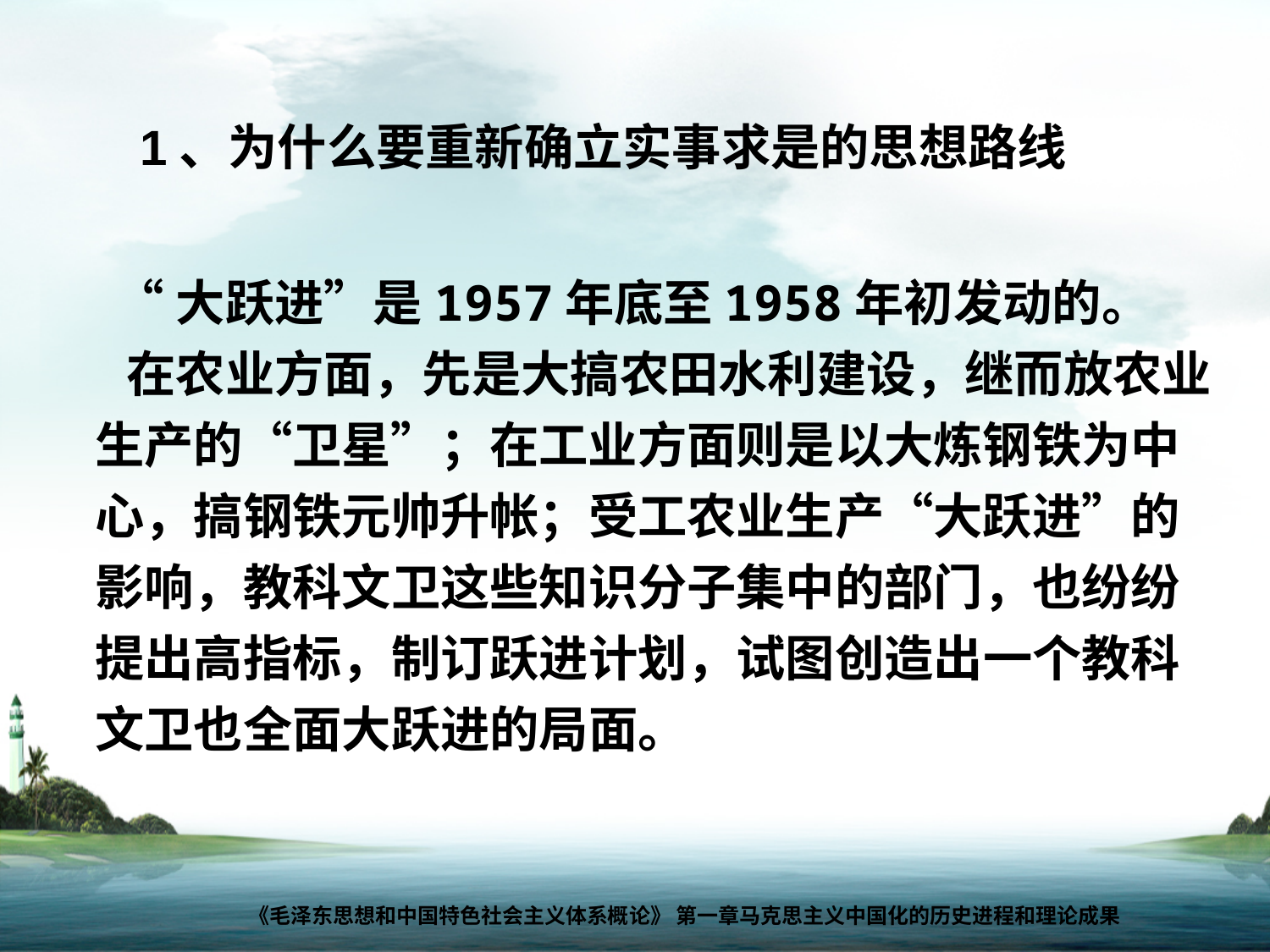

1、为什么要重新确立实事求是的思想路线
      “大跃进”是1957年底至1958年初发动的。
      在农业方面，先是大搞农田水利建设，继而放农业生产的“卫星”；在工业方面则是以大炼钢铁为中心，搞钢铁元帅升帐；受工农业生产“大跃进”的影响，教科文卫这些知识分子集中的部门，也纷纷提出高指标，制订跃进计划，试图创造出一个教科文卫也全面大跃进的局面。

《毛泽东思想和中国特色社会主义体系概论》 第一章马克思主义中国化的历史进程和理论成果